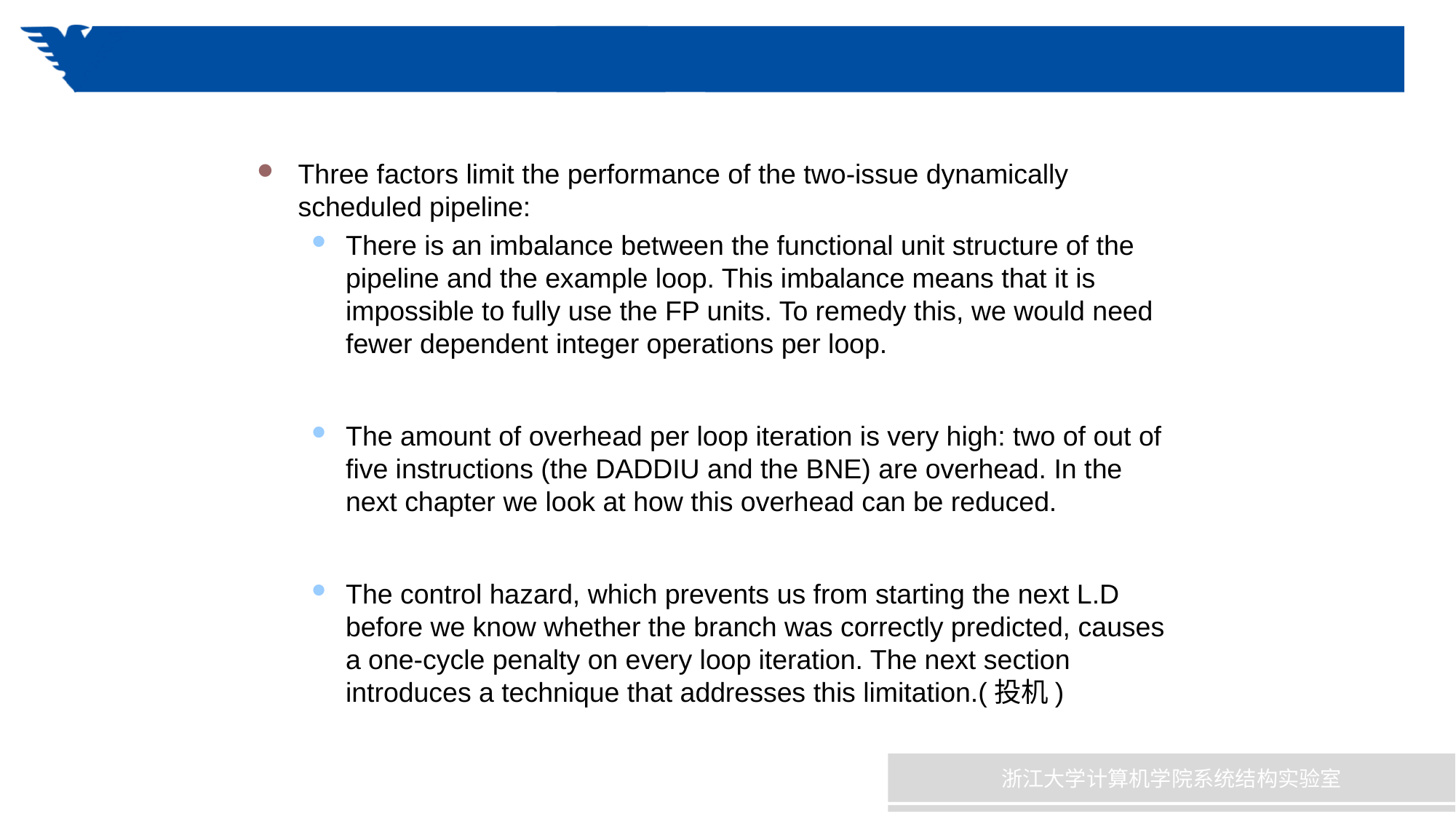

#
Three factors limit the performance of the two-issue dynamically scheduled pipeline:
There is an imbalance between the functional unit structure of the pipeline and the example loop. This imbalance means that it is impossible to fully use the FP units. To remedy this, we would need fewer dependent integer operations per loop.

The amount of overhead per loop iteration is very high: two of out of five instructions (the DADDIU and the BNE) are overhead. In the next chapter we look at how this overhead can be reduced.

The control hazard, which prevents us from starting the next L.D before we know whether the branch was correctly predicted, causes a one-cycle penalty on every loop iteration. The next section introduces a technique that addresses this limitation.(投机)